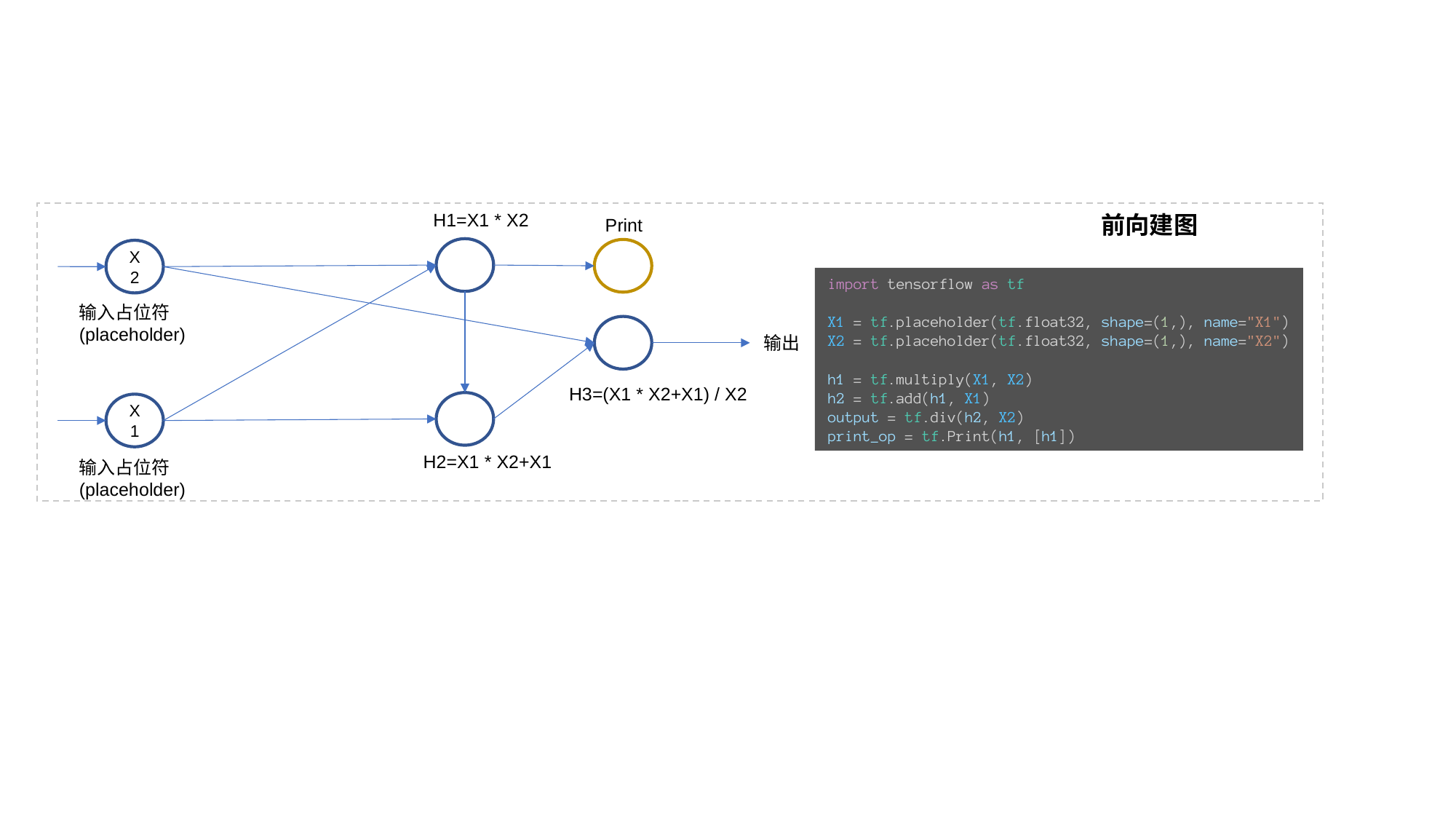

H1=X1 * X2
前向建图
Print

X2

import tensorflow as tf
X1 = tf.placeholder(tf.float32, shape=(1,), name="X1")
X2 = tf.placeholder(tf.float32, shape=(1,), name="X2")
h1 = tf.multiply(X1, X2)
h2 = tf.add(h1, X1)
output = tf.div(h2, X2)
print_op = tf.Print(h1, [h1])
输入占位符
(placeholder)

输出
H3=(X1 * X2+X1) / X2

X1
H2=X1 * X2+X1
输入占位符
(placeholder)